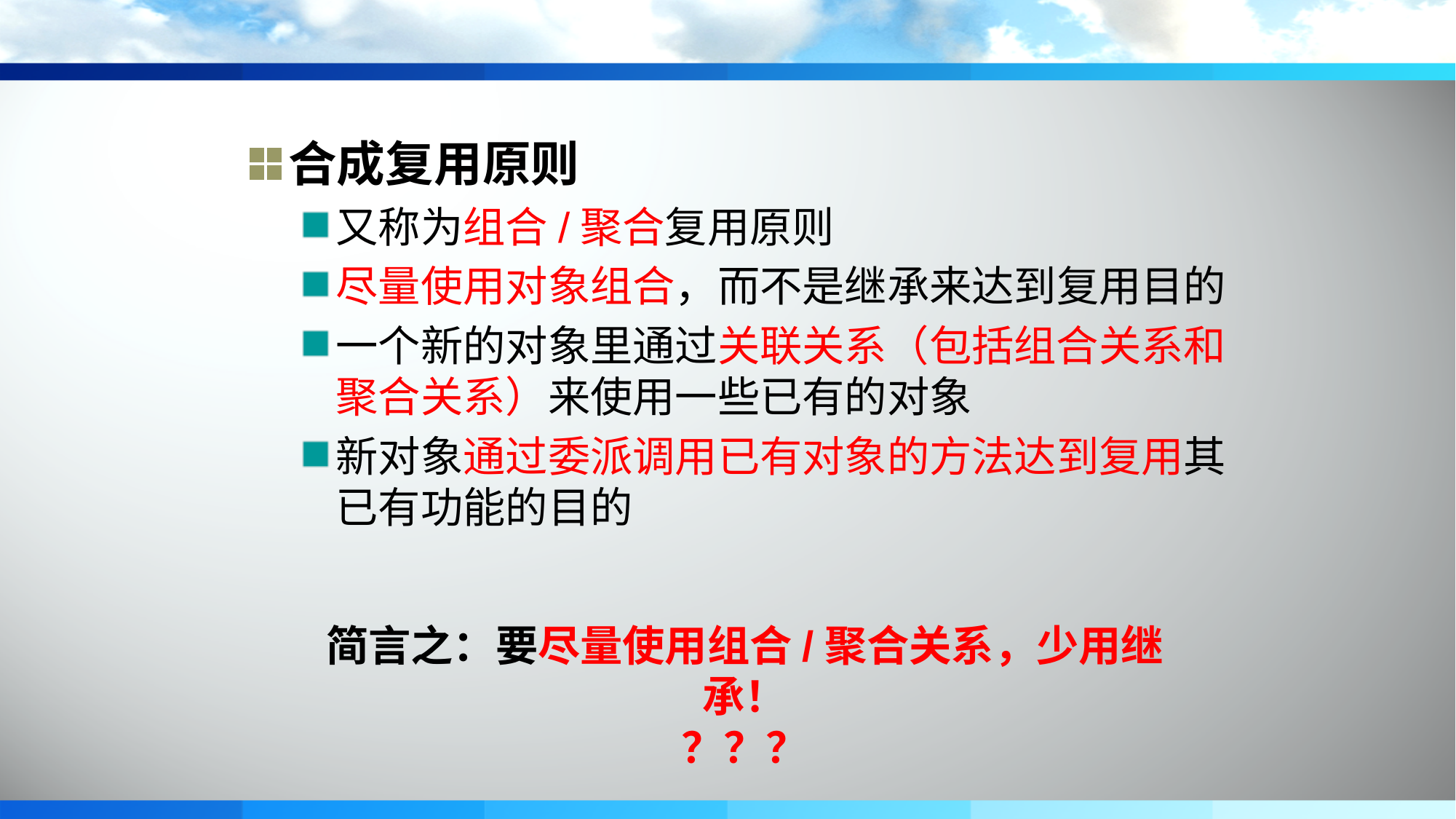

合成复用原则
又称为组合/聚合复用原则
尽量使用对象组合，而不是继承来达到复用目的
一个新的对象里通过关联关系（包括组合关系和聚合关系）来使用一些已有的对象
新对象通过委派调用已有对象的方法达到复用其已有功能的目的
简言之：要尽量使用组合/聚合关系，少用继承！
？？？